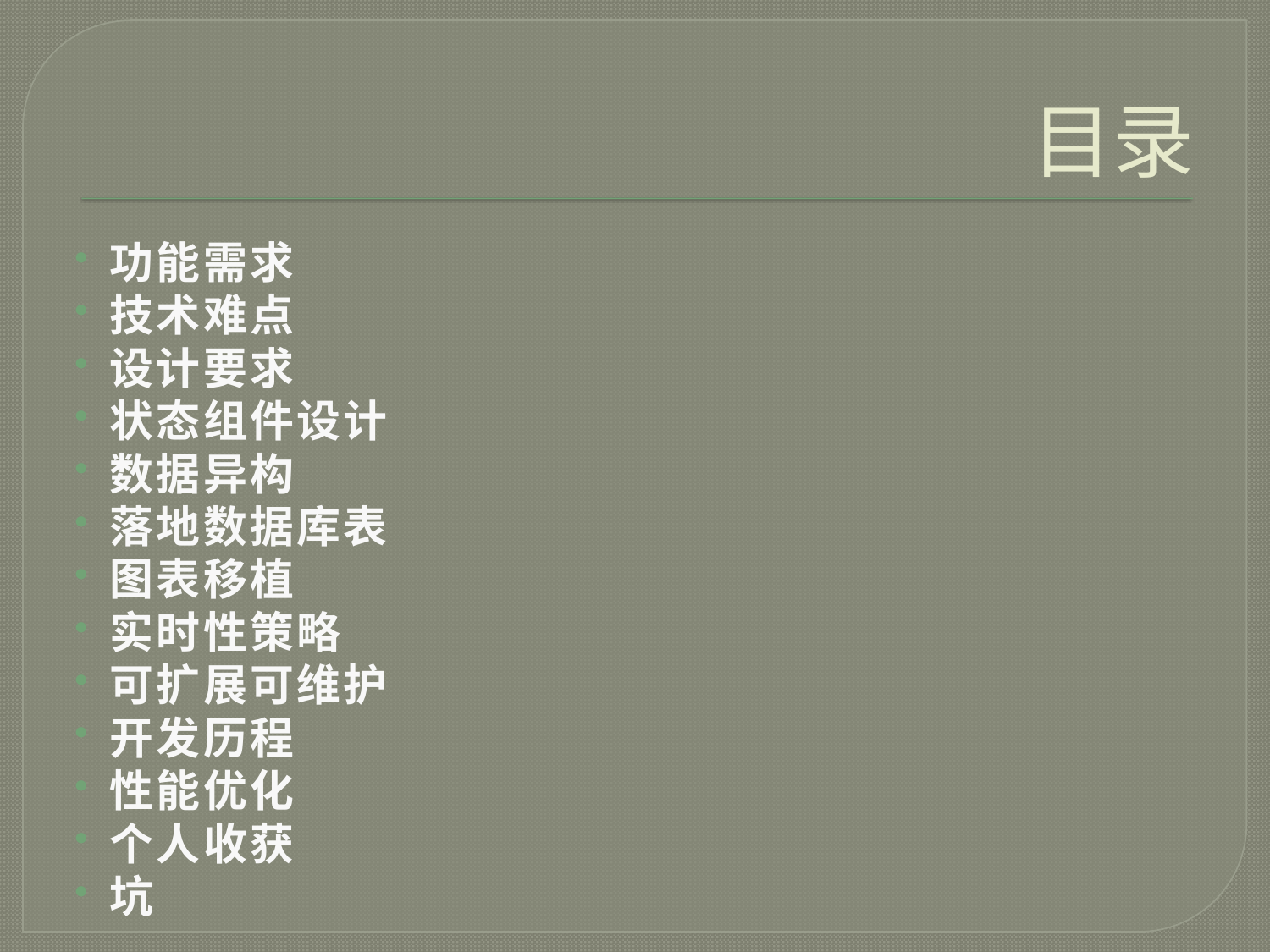

# 目录
功能需求
技术难点
设计要求
状态组件设计
数据异构
落地数据库表
图表移植
实时性策略
可扩展可维护
开发历程
性能优化
个人收获
坑